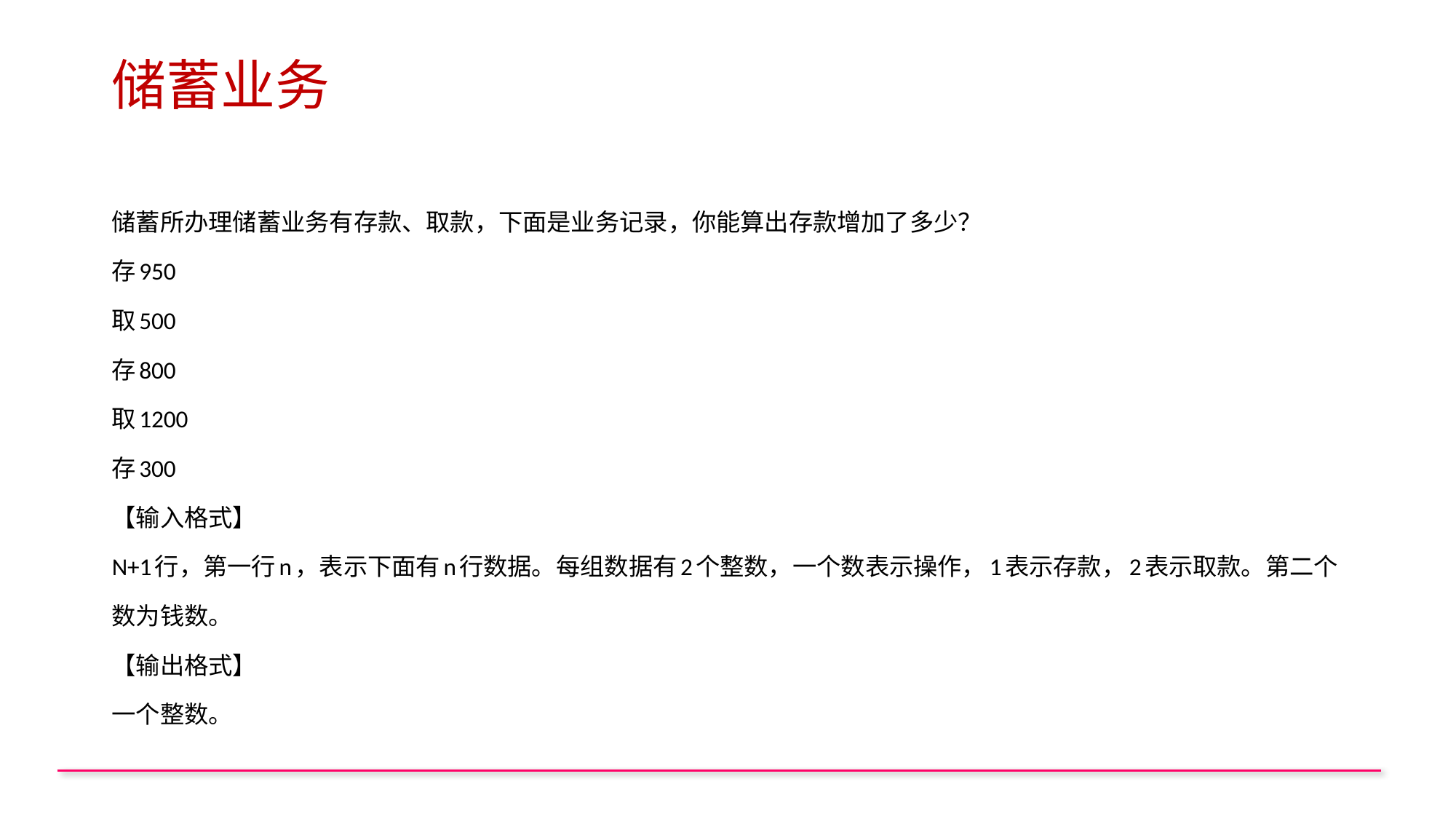

# 储蓄业务
储蓄所办理储蓄业务有存款、取款，下面是业务记录，你能算出存款增加了多少？
存950
取500
存800
取1200
存300
【输入格式】
N+1行，第一行n，表示下面有n行数据。每组数据有2个整数，一个数表示操作，1表示存款，2表示取款。第二个数为钱数。
【输出格式】
一个整数。